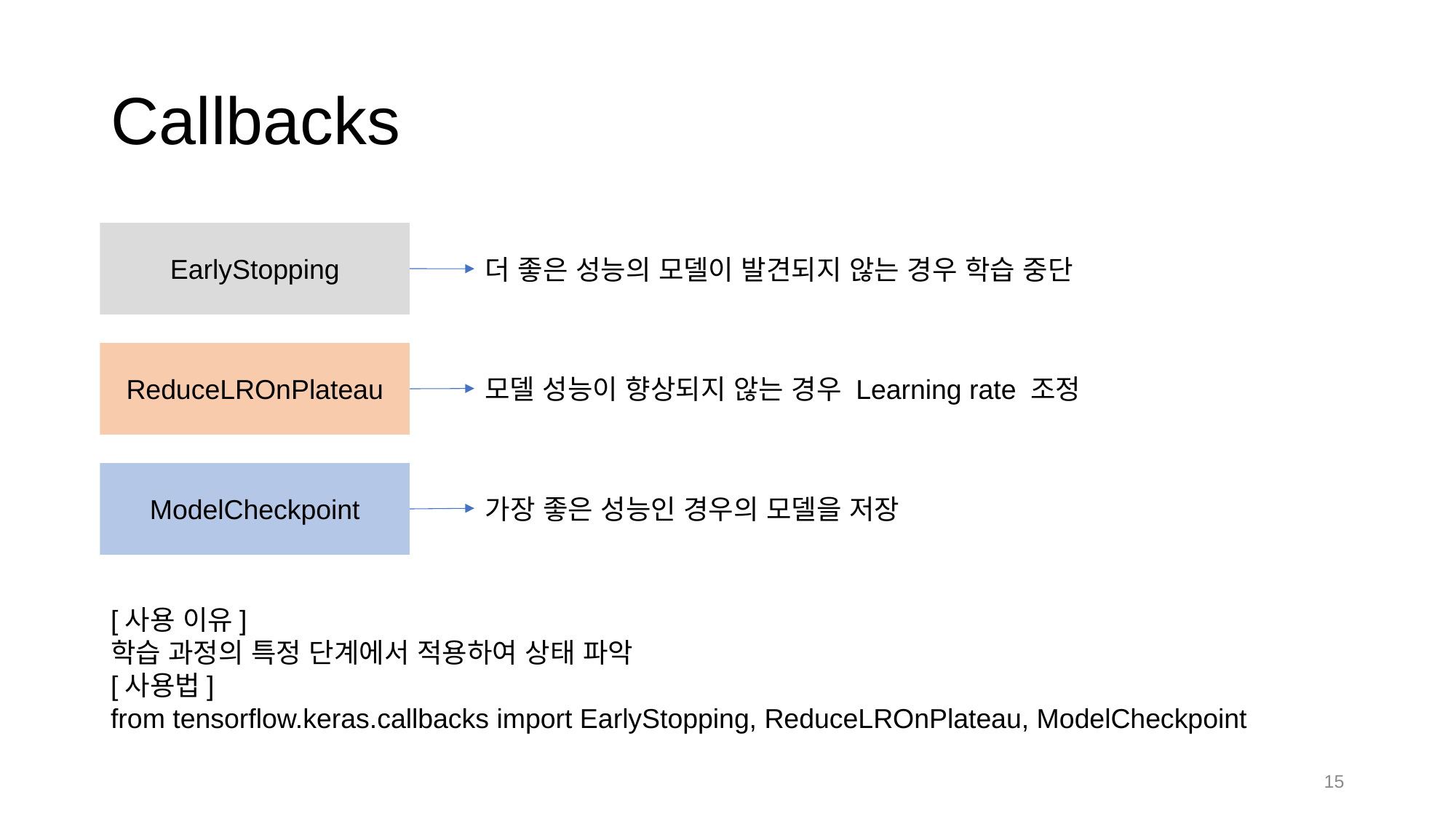

# Callbacks
EarlyStopping
더 좋은 성능의 모델이 발견되지 않는 경우 학습 중단
ReduceLROnPlateau
모델 성능이 향상되지 않는 경우 Learning rate 조정
ModelCheckpoint
가장 좋은 성능인 경우의 모델을 저장
[사용 이유]
학습 과정의 특정 단계에서 적용하여 상태 파악
[사용법]
from tensorflow.keras.callbacks import EarlyStopping, ReduceLROnPlateau, ModelCheckpoint
15